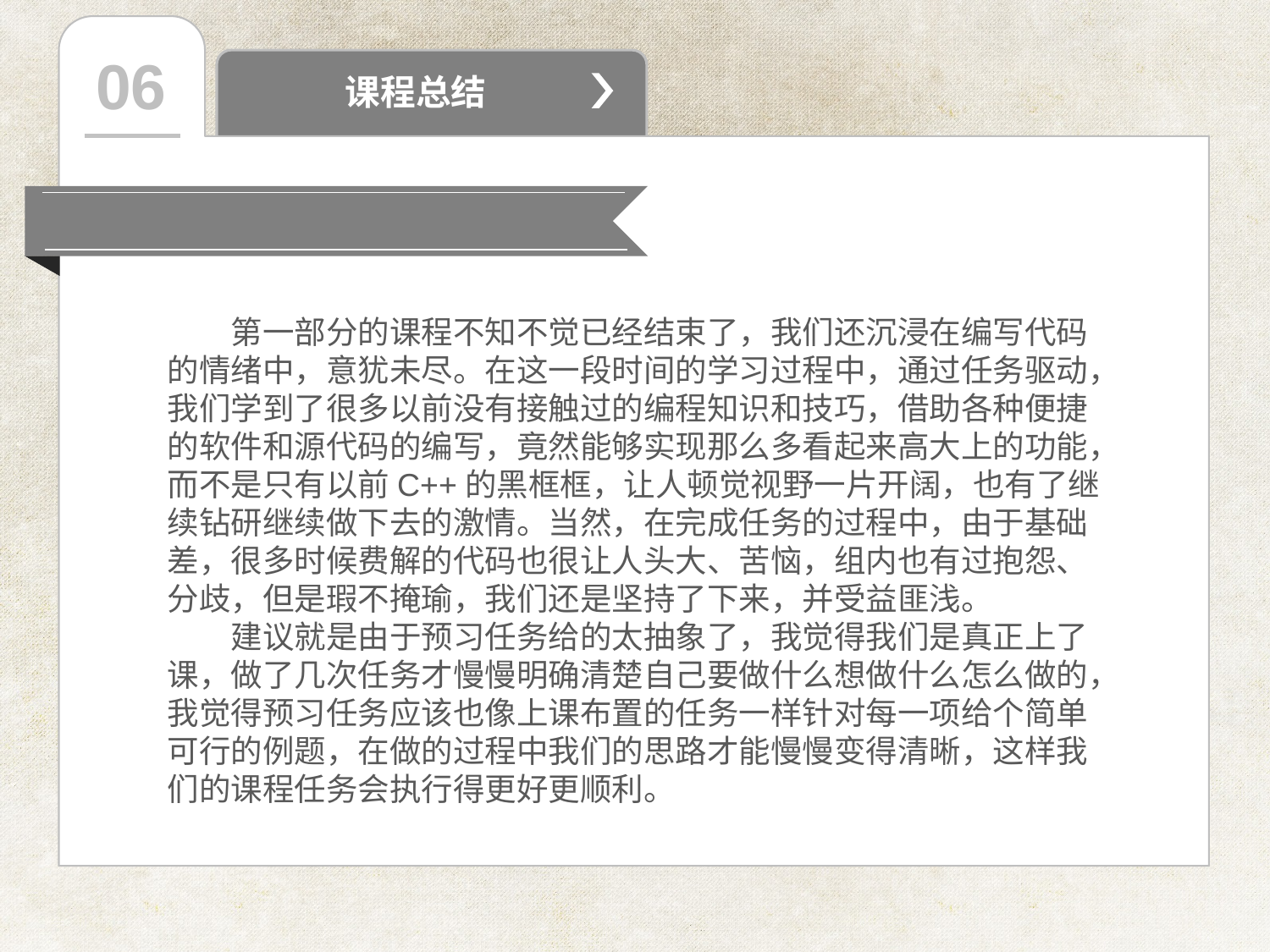

#
06

课程总结

第一部分的课程不知不觉已经结束了，我们还沉浸在编写代码的情绪中，意犹未尽。在这一段时间的学习过程中，通过任务驱动，我们学到了很多以前没有接触过的编程知识和技巧，借助各种便捷的软件和源代码的编写，竟然能够实现那么多看起来高大上的功能，而不是只有以前C++的黑框框，让人顿觉视野一片开阔，也有了继续钻研继续做下去的激情。当然，在完成任务的过程中，由于基础差，很多时候费解的代码也很让人头大、苦恼，组内也有过抱怨、分歧，但是瑕不掩瑜，我们还是坚持了下来，并受益匪浅。
建议就是由于预习任务给的太抽象了，我觉得我们是真正上了课，做了几次任务才慢慢明确清楚自己要做什么想做什么怎么做的，我觉得预习任务应该也像上课布置的任务一样针对每一项给个简单可行的例题，在做的过程中我们的思路才能慢慢变得清晰，这样我们的课程任务会执行得更好更顺利。

文本
7%